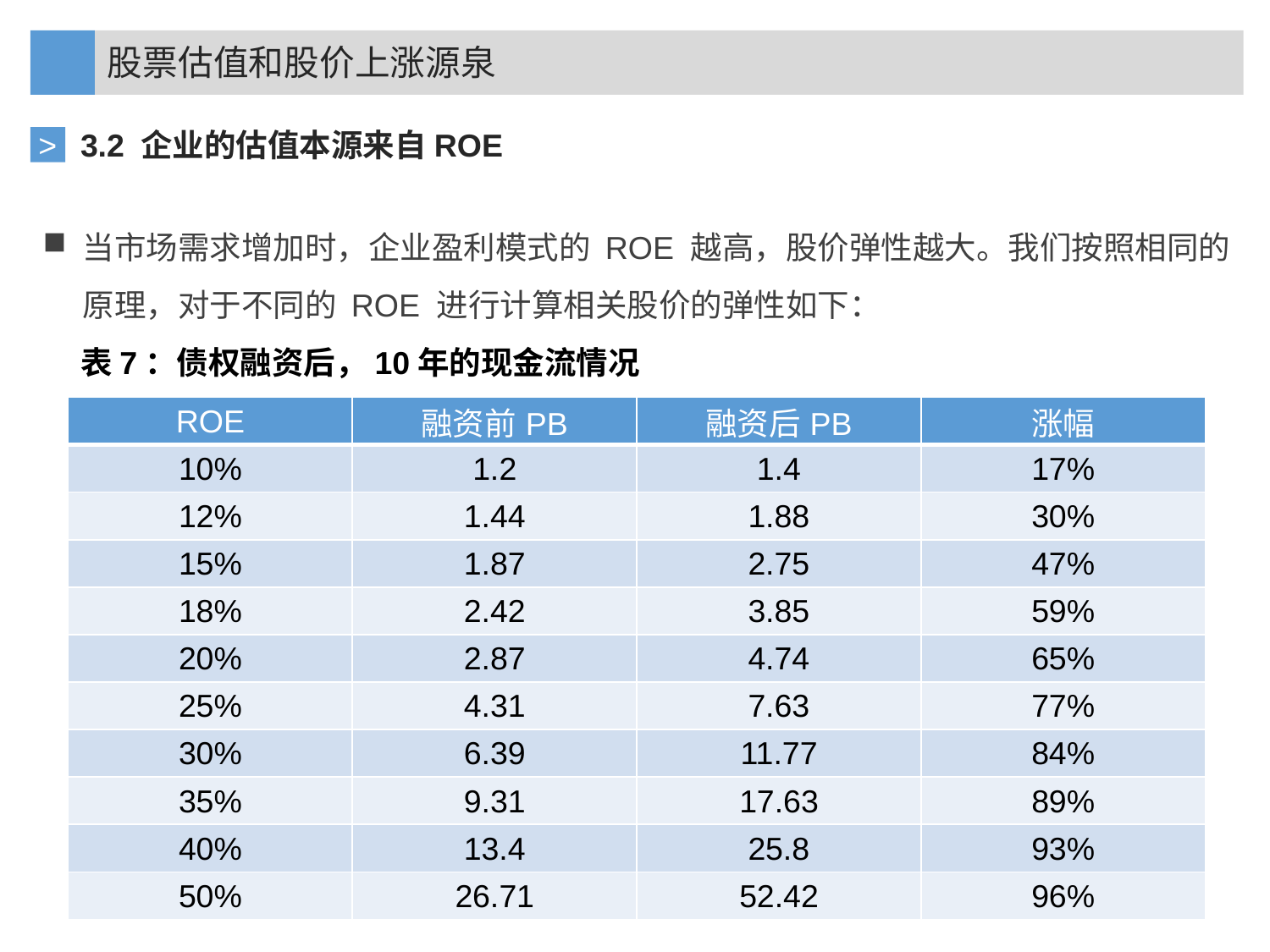

股票估值和股价上涨源泉
3.2 企业的估值本源来自ROE
>
当市场需求增加时，企业盈利模式的 ROE 越高，股价弹性越大。我们按照相同的原理，对于不同的 ROE 进行计算相关股价的弹性如下：
表7：债权融资后，10年的现金流情况
| ROE | 融资前PB | 融资后PB | 涨幅 |
| --- | --- | --- | --- |
| 10% | 1.2 | 1.4 | 17% |
| 12% | 1.44 | 1.88 | 30% |
| 15% | 1.87 | 2.75 | 47% |
| 18% | 2.42 | 3.85 | 59% |
| 20% | 2.87 | 4.74 | 65% |
| 25% | 4.31 | 7.63 | 77% |
| 30% | 6.39 | 11.77 | 84% |
| 35% | 9.31 | 17.63 | 89% |
| 40% | 13.4 | 25.8 | 93% |
| 50% | 26.71 | 52.42 | 96% |